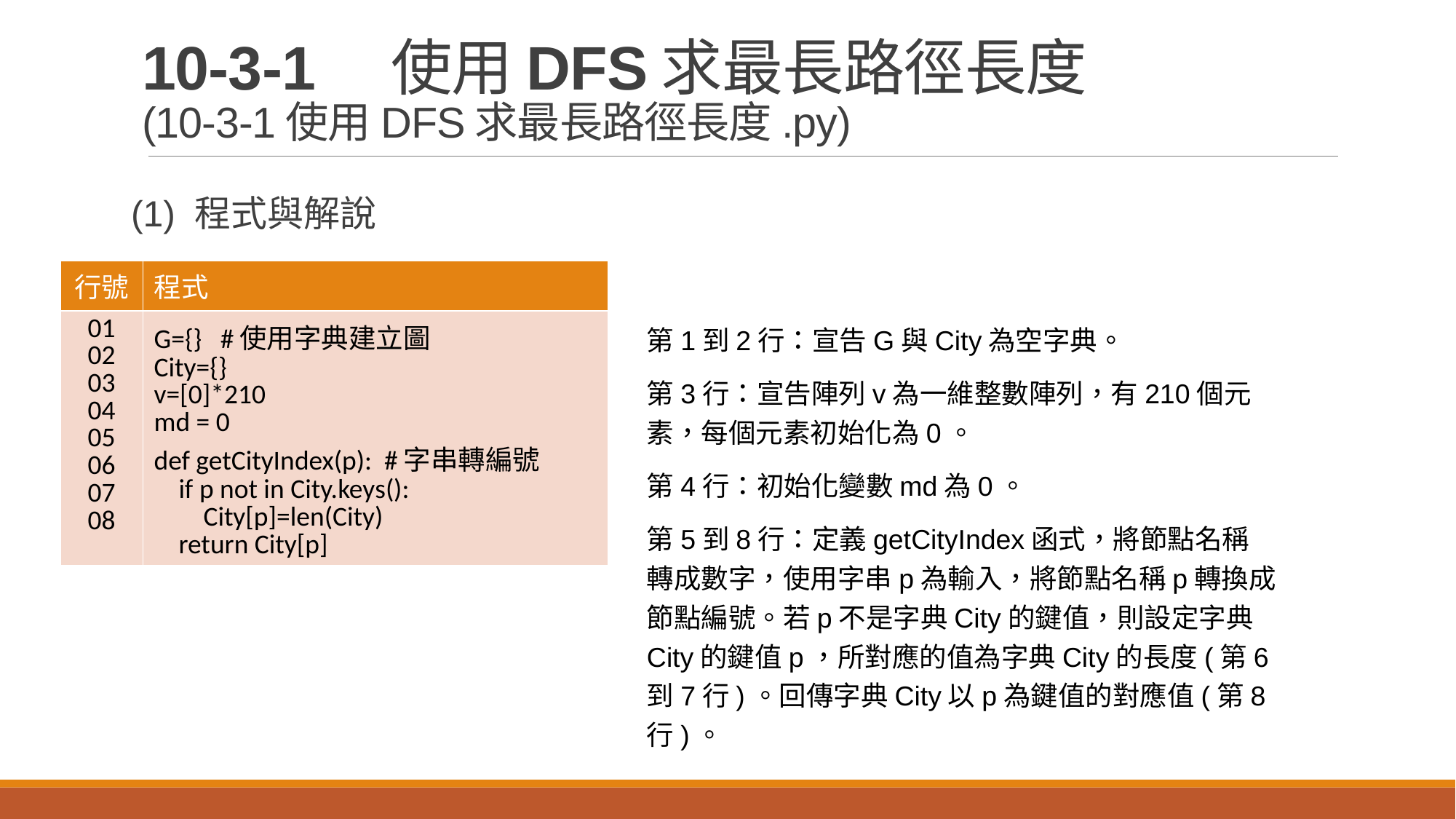

# 10-3-1　使用DFS求最長路徑長度 (10-3-1使用DFS求最長路徑長度.py)
(1) 程式與解說
| 行號 | 程式 |
| --- | --- |
| 01 02 03 04 05 06 07 08 | G={} #使用字典建立圖 City={} v=[0]\*210 md = 0 def getCityIndex(p): #字串轉編號 if p not in City.keys(): City[p]=len(City) return City[p] |
第1到2行：宣告G與City為空字典。
第3行：宣告陣列v為一維整數陣列，有210個元素，每個元素初始化為0。
第4行：初始化變數md為0。
第5到8行：定義getCityIndex函式，將節點名稱轉成數字，使用字串p為輸入，將節點名稱p轉換成節點編號。若p不是字典City的鍵值，則設定字典City的鍵值p，所對應的值為字典City的長度(第6到7行)。回傳字典City以p為鍵值的對應值(第8行)。